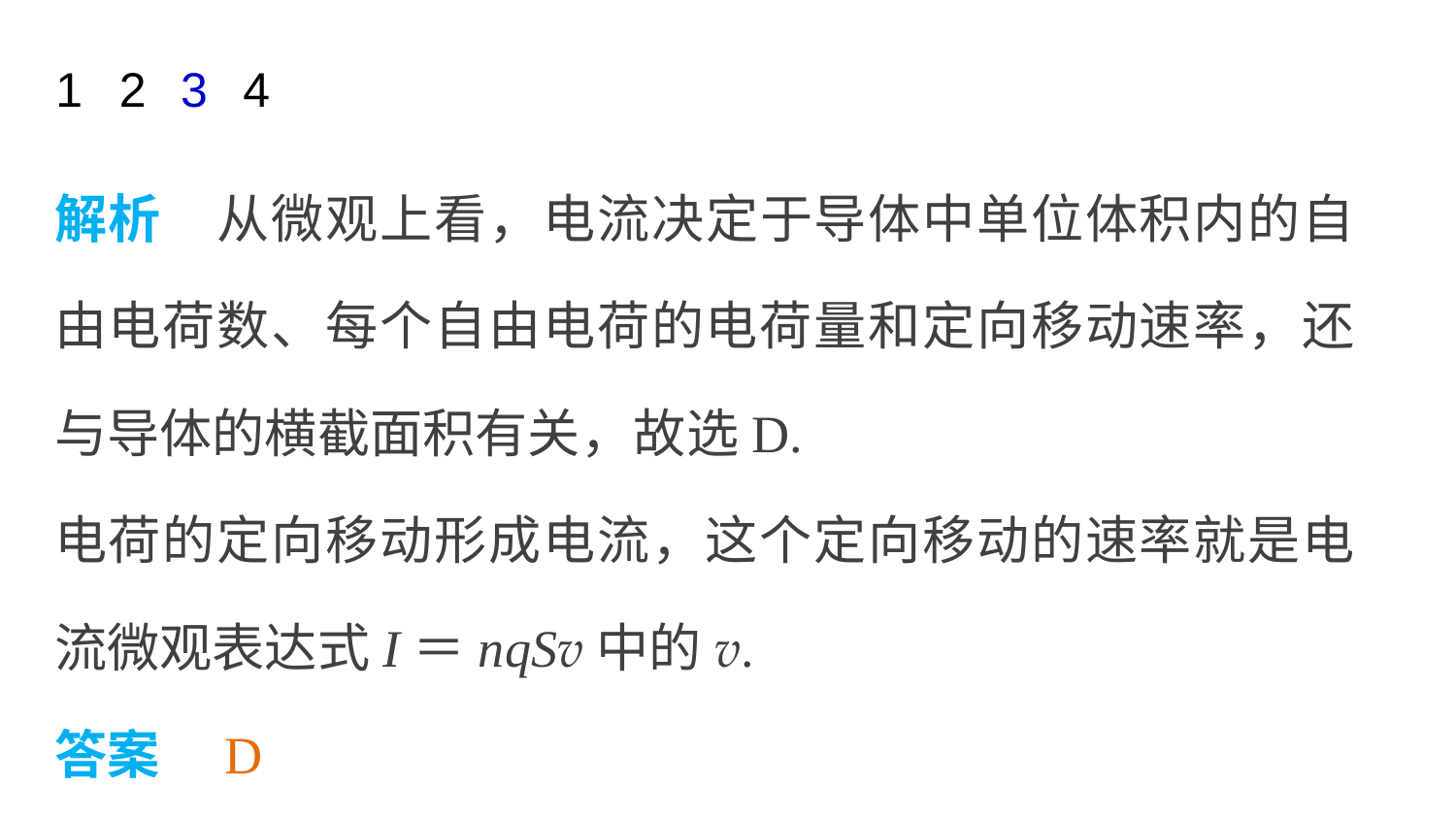

1
2
3
4
解析　从微观上看，电流决定于导体中单位体积内的自由电荷数、每个自由电荷的电荷量和定向移动速率，还与导体的横截面积有关，故选D.
电荷的定向移动形成电流，这个定向移动的速率就是电流微观表达式I＝nqSv中的v.
答案　D